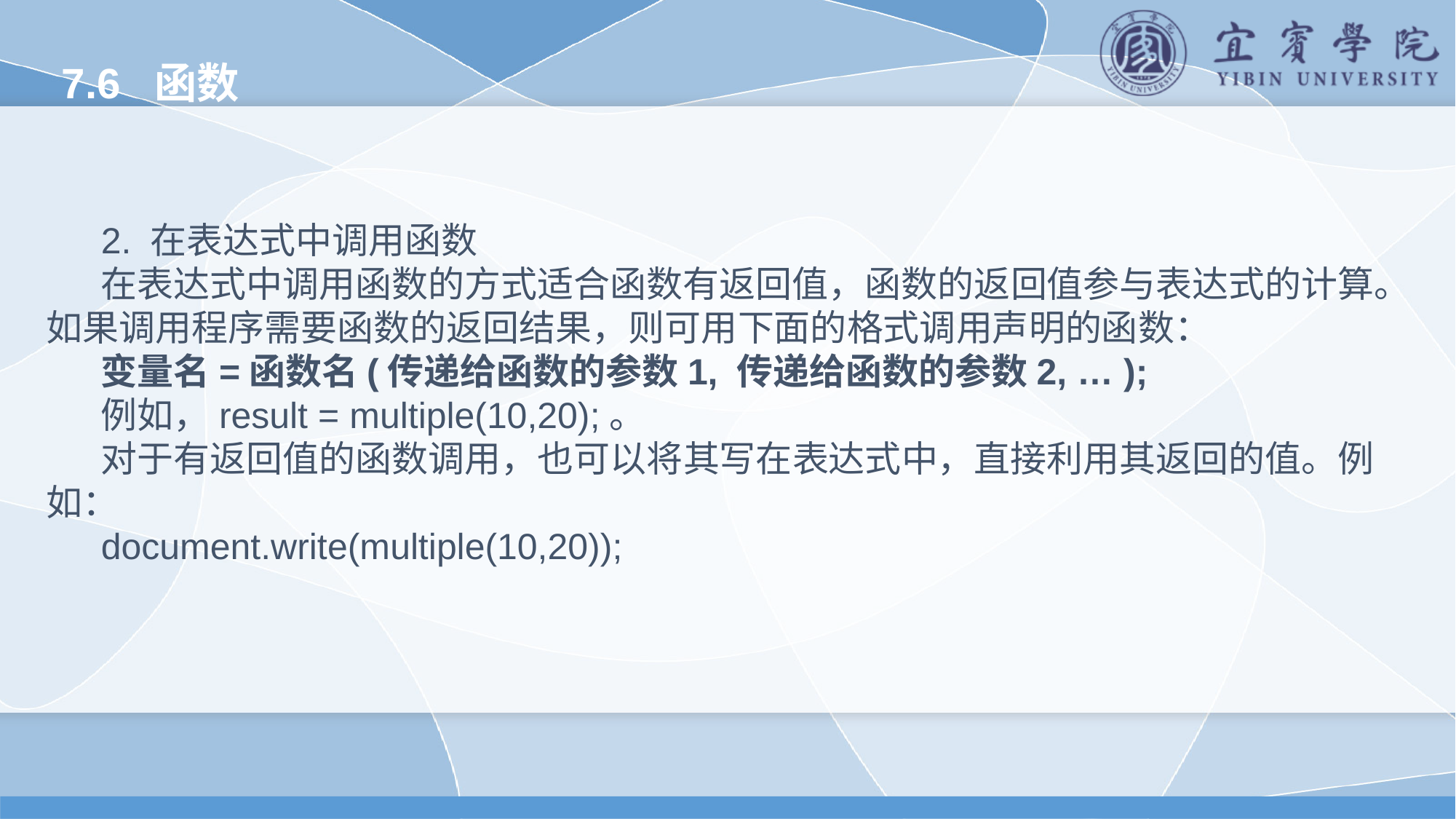

7.6  函数
2. 在表达式中调用函数
在表达式中调用函数的方式适合函数有返回值，函数的返回值参与表达式的计算。如果调用程序需要函数的返回结果，则可用下面的格式调用声明的函数：
变量名=函数名(传递给函数的参数1, 传递给函数的参数2, … );
例如，result = multiple(10,20);。
对于有返回值的函数调用，也可以将其写在表达式中，直接利用其返回的值。例如：
document.write(multiple(10,20));